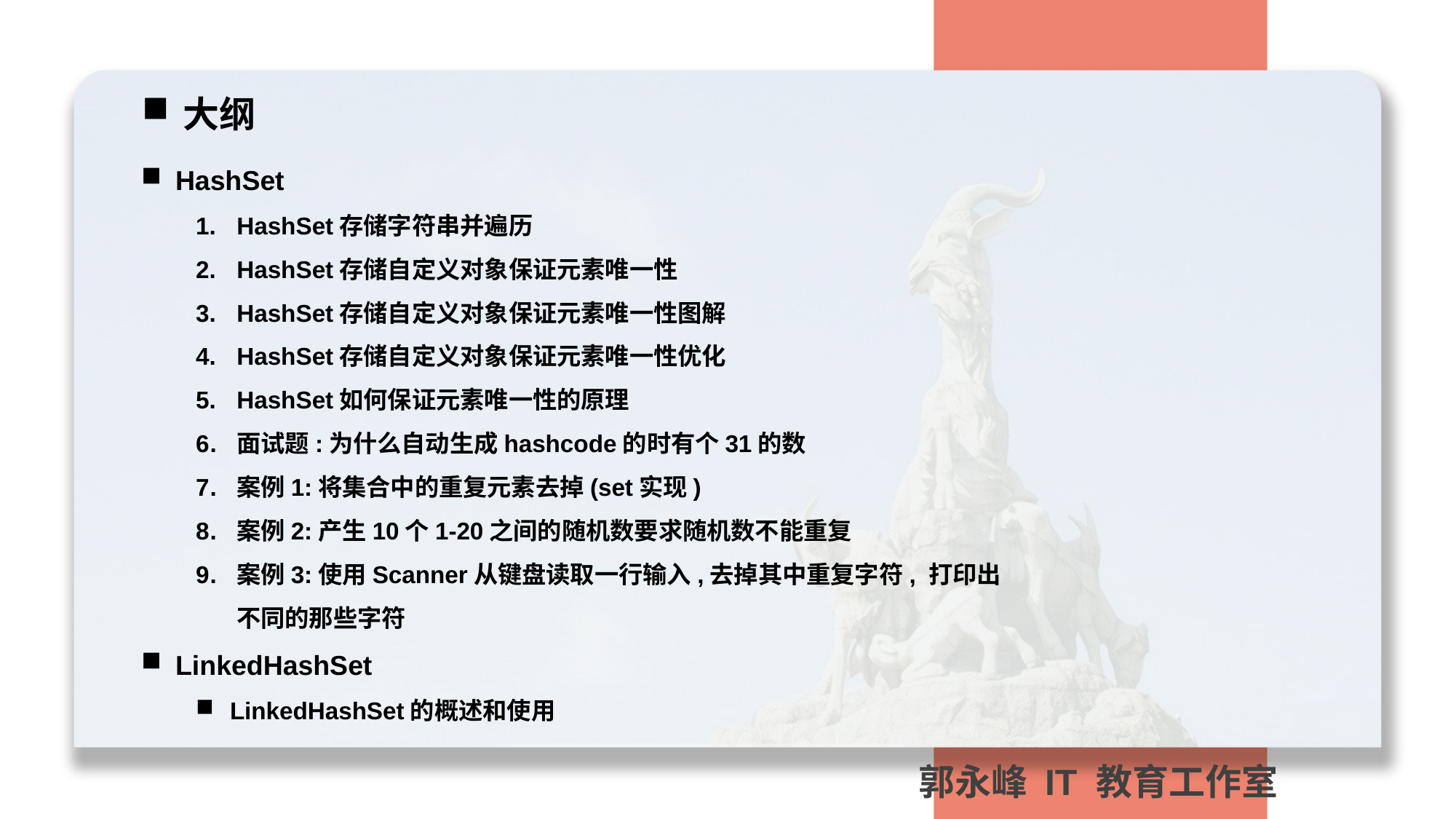

大纲
HashSet
HashSet存储字符串并遍历
HashSet存储自定义对象保证元素唯一性
HashSet存储自定义对象保证元素唯一性图解
HashSet存储自定义对象保证元素唯一性优化
HashSet如何保证元素唯一性的原理
面试题:为什么自动生成hashcode的时有个31的数
案例1:将集合中的重复元素去掉(set实现)
案例2:产生10个1-20之间的随机数要求随机数不能重复
案例3:使用Scanner从键盘读取一行输入,去掉其中重复字符, 打印出不同的那些字符
LinkedHashSet
LinkedHashSet的概述和使用